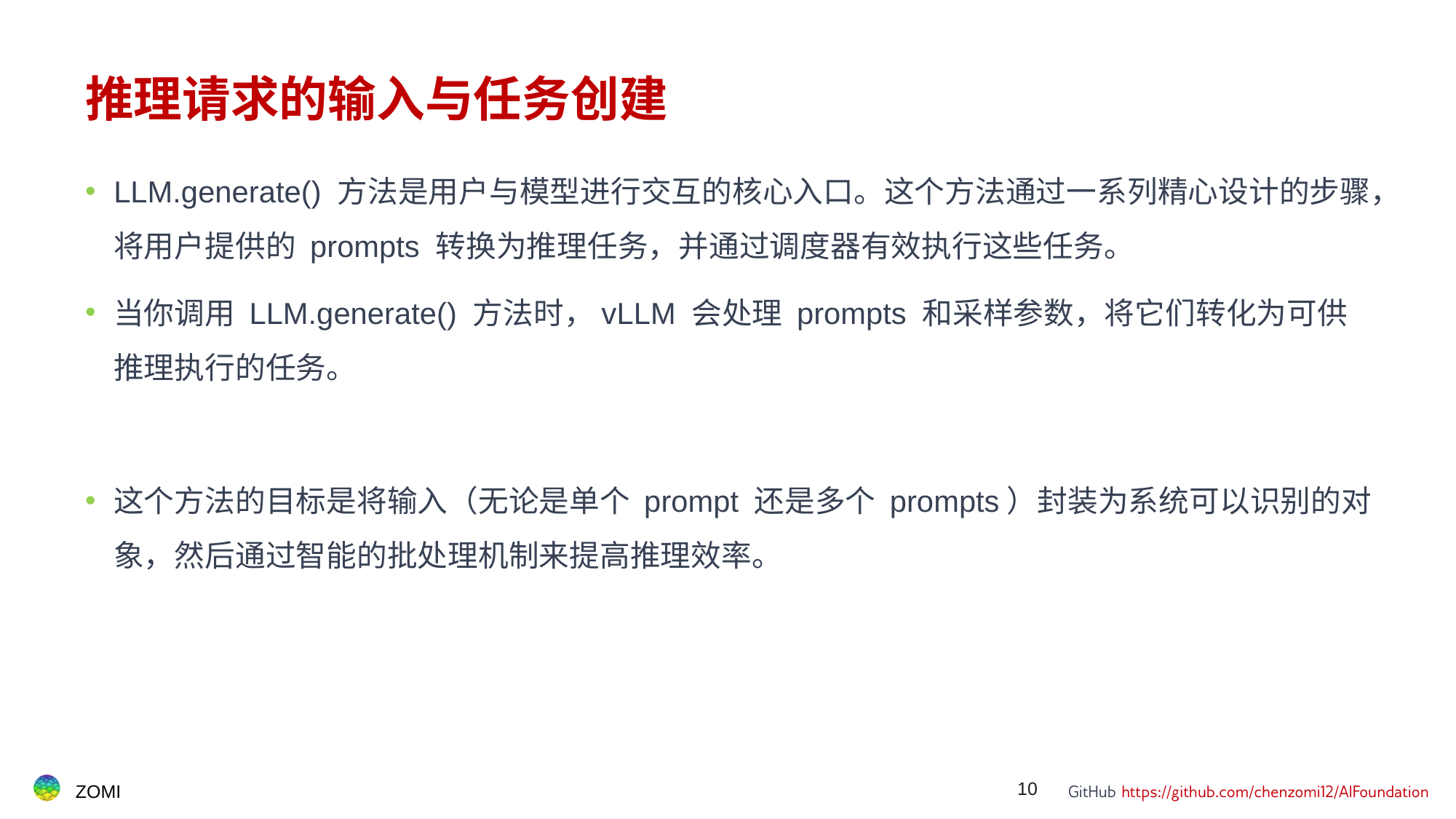

# 推理请求的输入与任务创建
LLM.generate() 方法是用户与模型进行交互的核心入口。这个方法通过一系列精心设计的步骤，将用户提供的 prompts 转换为推理任务，并通过调度器有效执行这些任务。
当你调用 LLM.generate() 方法时，vLLM 会处理 prompts 和采样参数，将它们转化为可供推理执行的任务。

这个方法的目标是将输入（无论是单个 prompt 还是多个 prompts）封装为系统可以识别的对象，然后通过智能的批处理机制来提高推理效率。